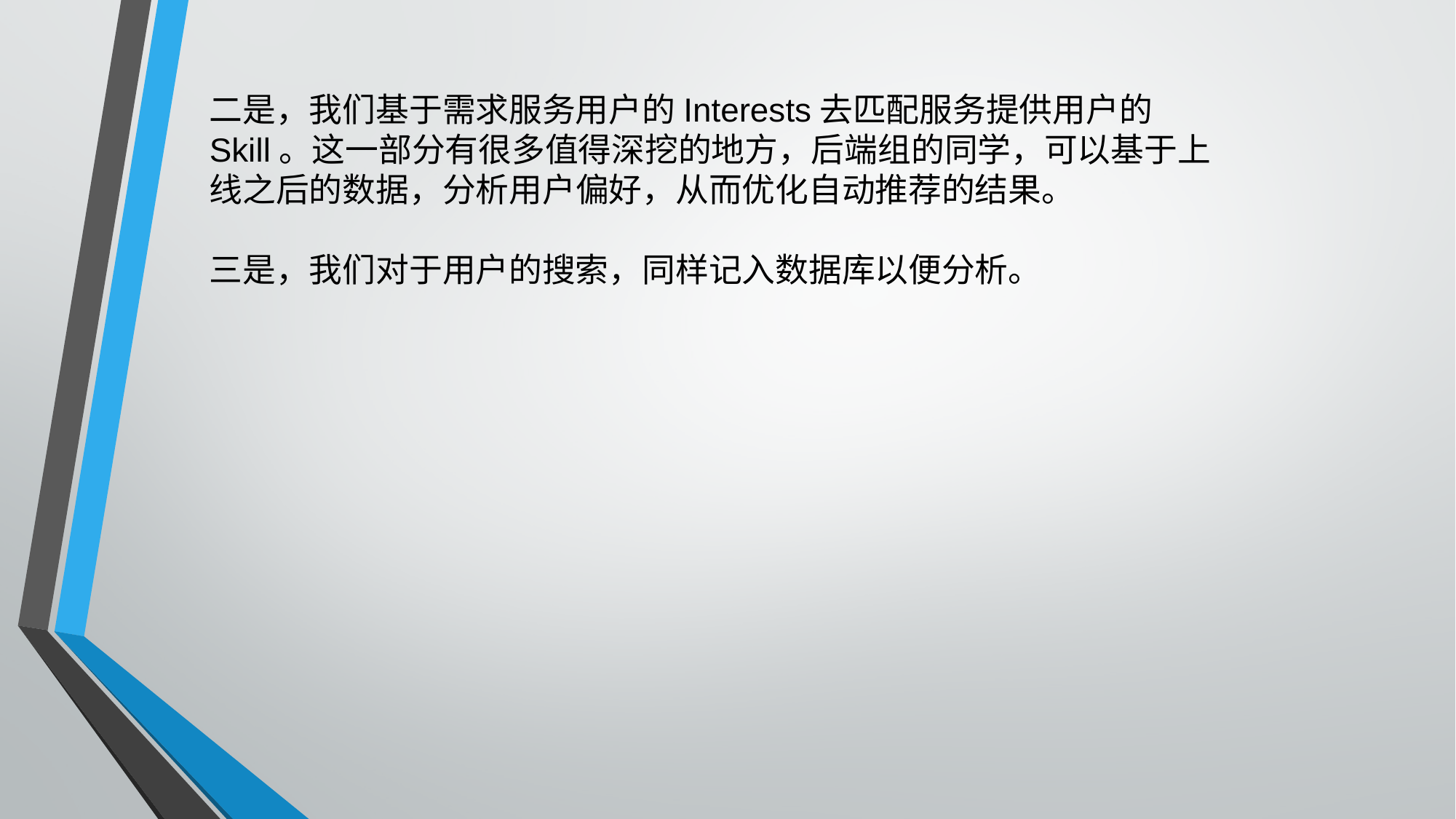

二是，我们基于需求服务用户的Interests去匹配服务提供用户的Skill。这一部分有很多值得深挖的地方，后端组的同学，可以基于上线之后的数据，分析用户偏好，从而优化自动推荐的结果。

三是，我们对于用户的搜索，同样记入数据库以便分析。